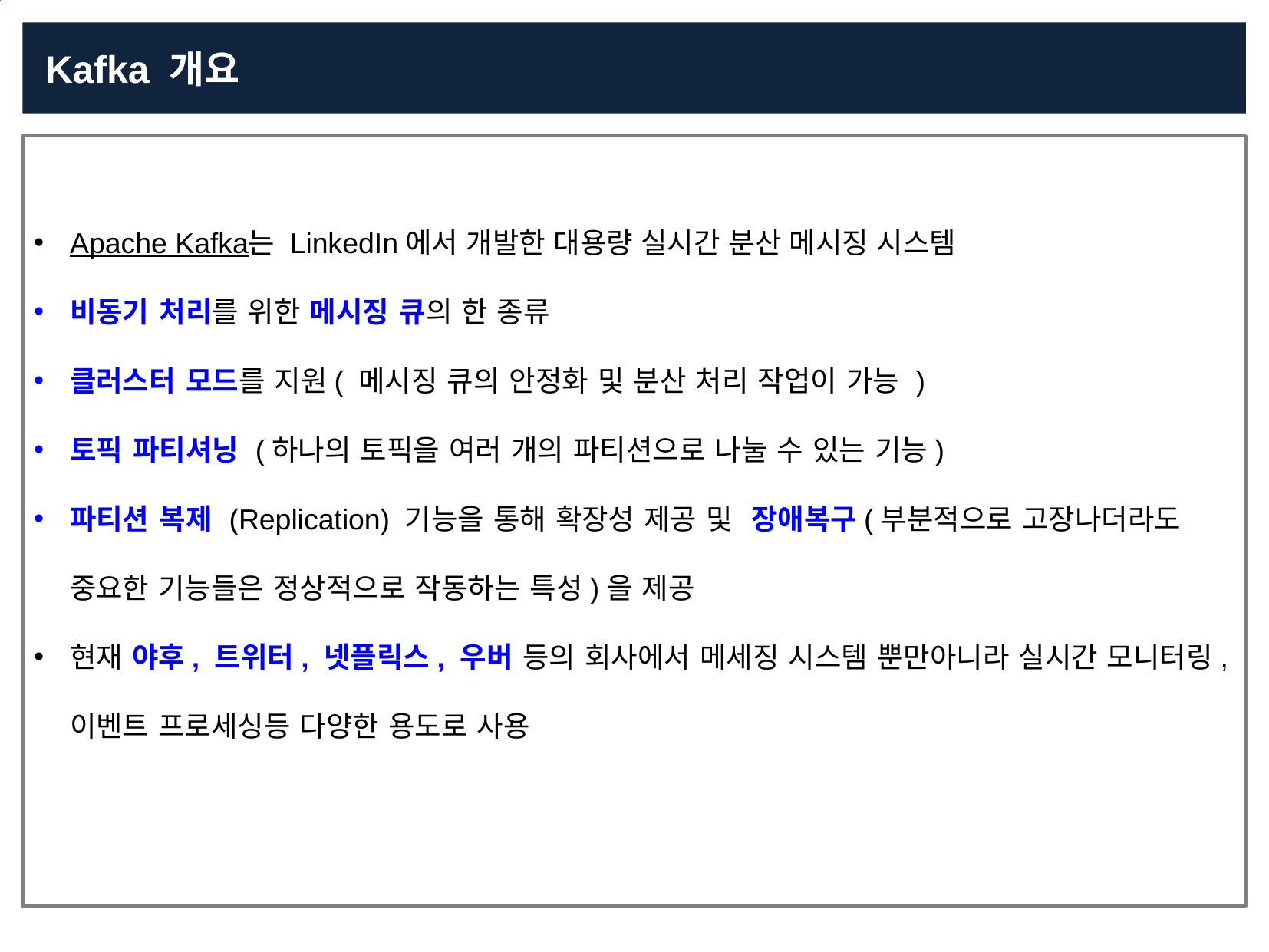

Kafka 개요

Apache Kafka는 LinkedIn에서 개발한 대용량 실시간 분산 메시징 시스템
비동기 처리를 위한 메시징 큐의 한 종류
클러스터 모드를 지원( 메시징 큐의 안정화 및 분산 처리 작업이 가능 )
토픽 파티셔닝 (하나의 토픽을 여러 개의 파티션으로 나눌 수 있는 기능)
파티션 복제 (Replication) 기능을 통해 확장성 제공 및  장애복구(부분적으로 고장나더라도 중요한 기능들은 정상적으로 작동하는 특성)을 제공
현재 야후, 트위터, 넷플릭스, 우버 등의 회사에서 메세징 시스템 뿐만아니라 실시간 모니터링, 이벤트 프로세싱등 다양한 용도로 사용